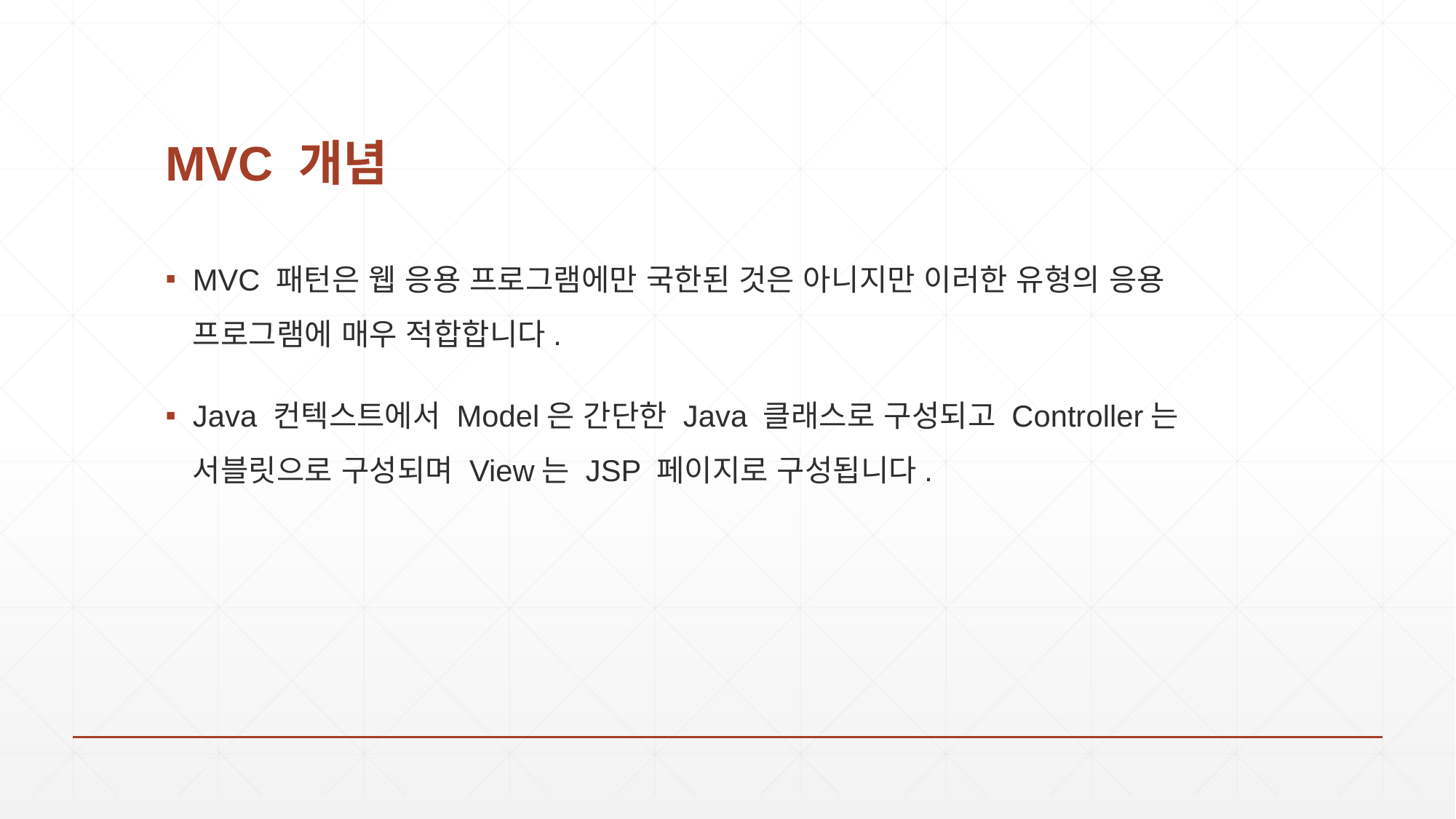

# MVC 개념
MVC 패턴은 웹 응용 프로그램에만 국한된 것은 아니지만 이러한 유형의 응용 프로그램에 매우 적합합니다.
Java 컨텍스트에서 Model은 간단한 Java 클래스로 구성되고 Controller는 서블릿으로 구성되며 View는 JSP 페이지로 구성됩니다.